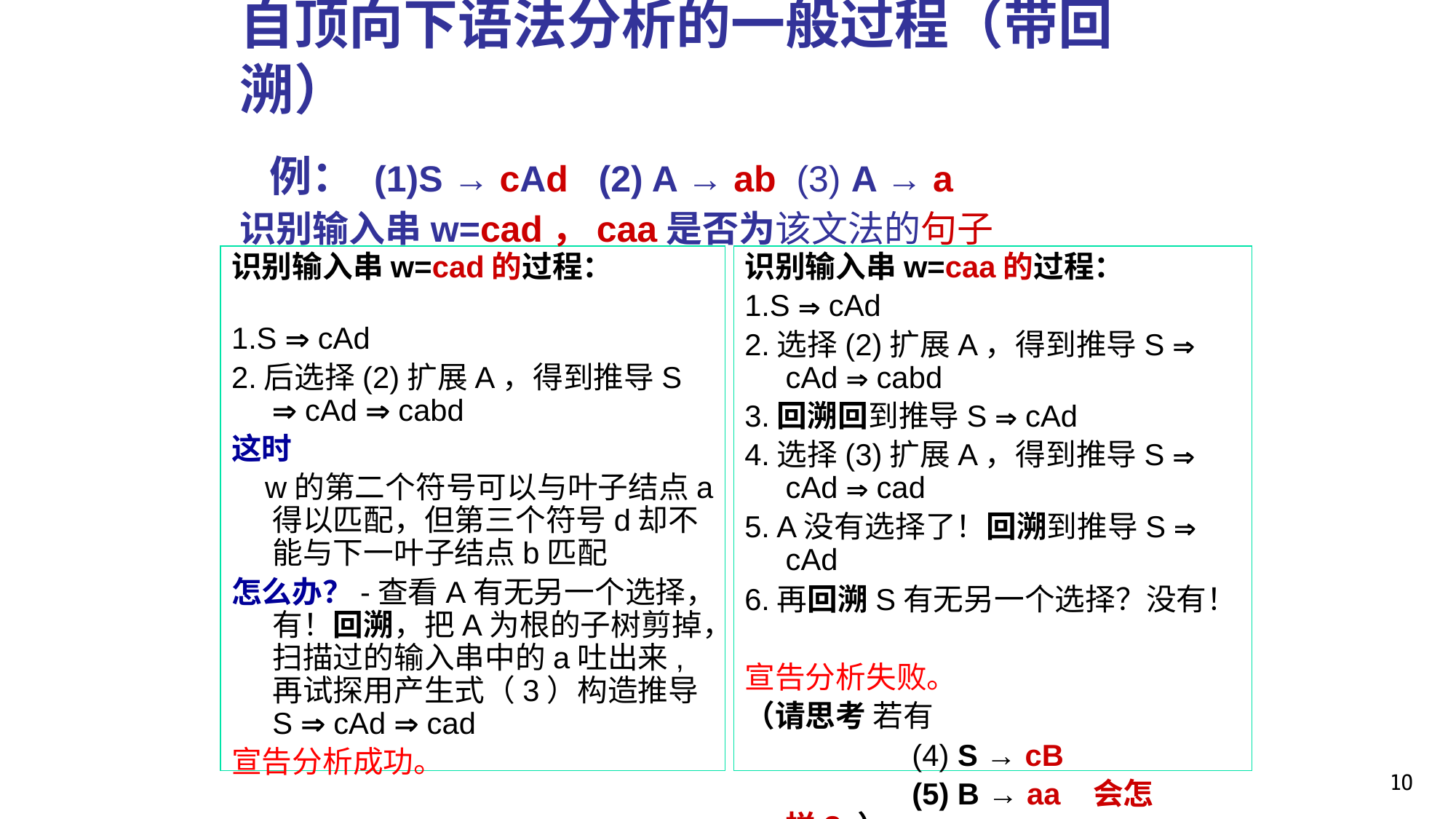

# 自顶向下语法分析的一般过程（带回溯）
  例： (1)S → cAd   (2) A → ab  (3) A → a
识别输入串w=cad，caa是否为该文法的句子
识别输入串w=cad的过程：
1.S ⇒ cAd
2.后选择(2)扩展A，得到推导S ⇒ cAd ⇒ cabd
这时
    w的第二个符号可以与叶子结点a得以匹配，但第三个符号d却不能与下一叶子结点b匹配
怎么办？-查看A有无另一个选择，有！回溯，把A为根的子树剪掉，扫描过的输入串中的a吐出来,再试探用产生式（3）构造推导S ⇒ cAd ⇒ cad
宣告分析成功。
识别输入串w=caa的过程：
1.S ⇒ cAd
2.选择(2)扩展A，得到推导S ⇒ cAd ⇒ cabd
3.回溯回到推导S ⇒ cAd
4.选择(3)扩展A，得到推导S ⇒ cAd ⇒ cad
5. A没有选择了！回溯到推导S ⇒ cAd
6.再回溯S有无另一个选择？没有！
宣告分析失败。
（请思考 若有
                    (4) S → cB
                    (5) B → aa   会怎样? ）
10